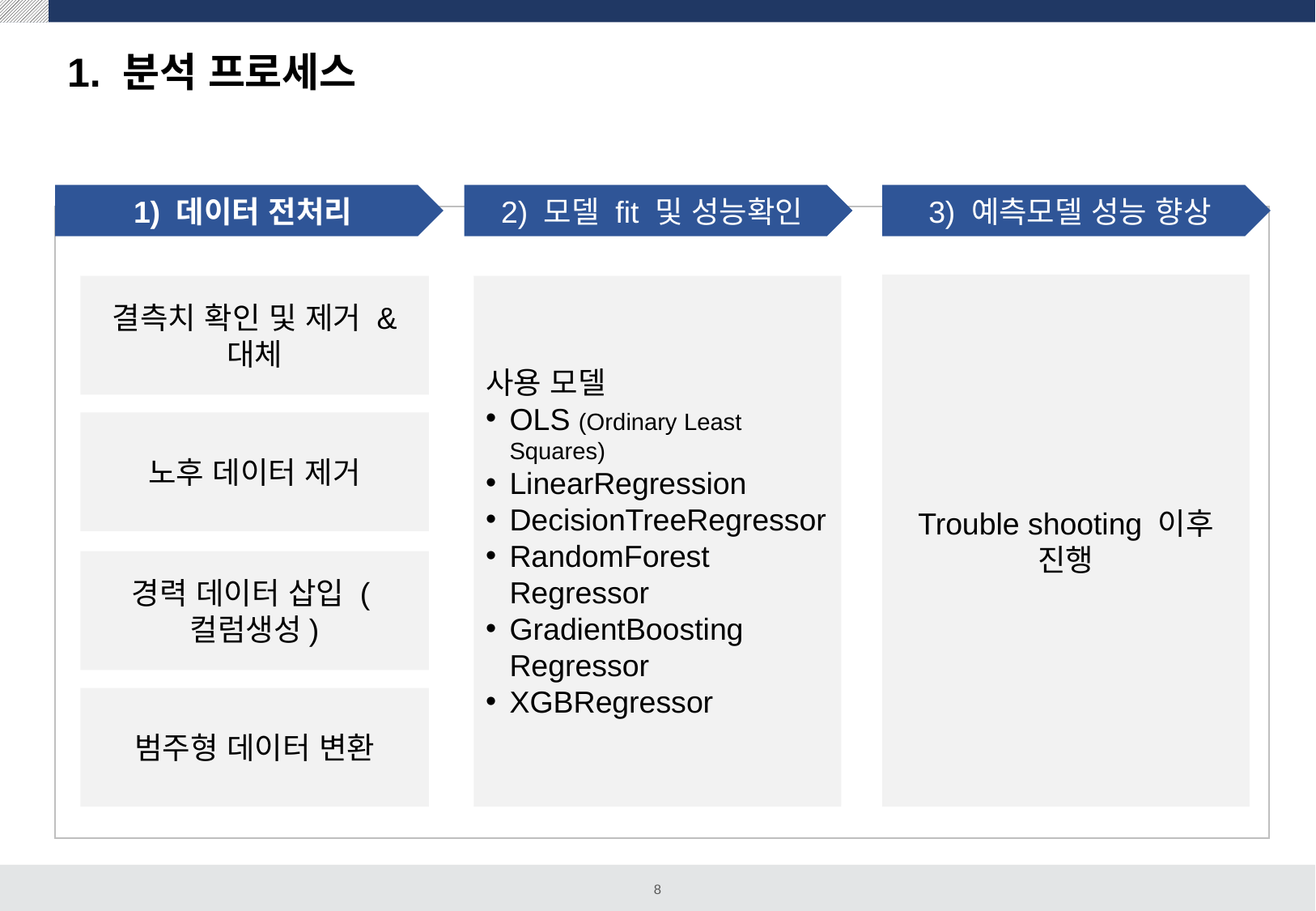

# 1. 분석 프로세스

2) 모델 fit 및 성능확인
3) 예측모델 성능 향상
1) 데이터 전처리

Trouble shooting 이후 진행
결측치 확인 및 제거 & 대체
사용 모델
OLS (Ordinary Least Squares)
LinearRegression
DecisionTreeRegressor
RandomForest
Regressor
GradientBoosting
Regressor
XGBRegressor
노후 데이터 제거
경력 데이터 삽입 (컬럼생성)
범주형 데이터 변환